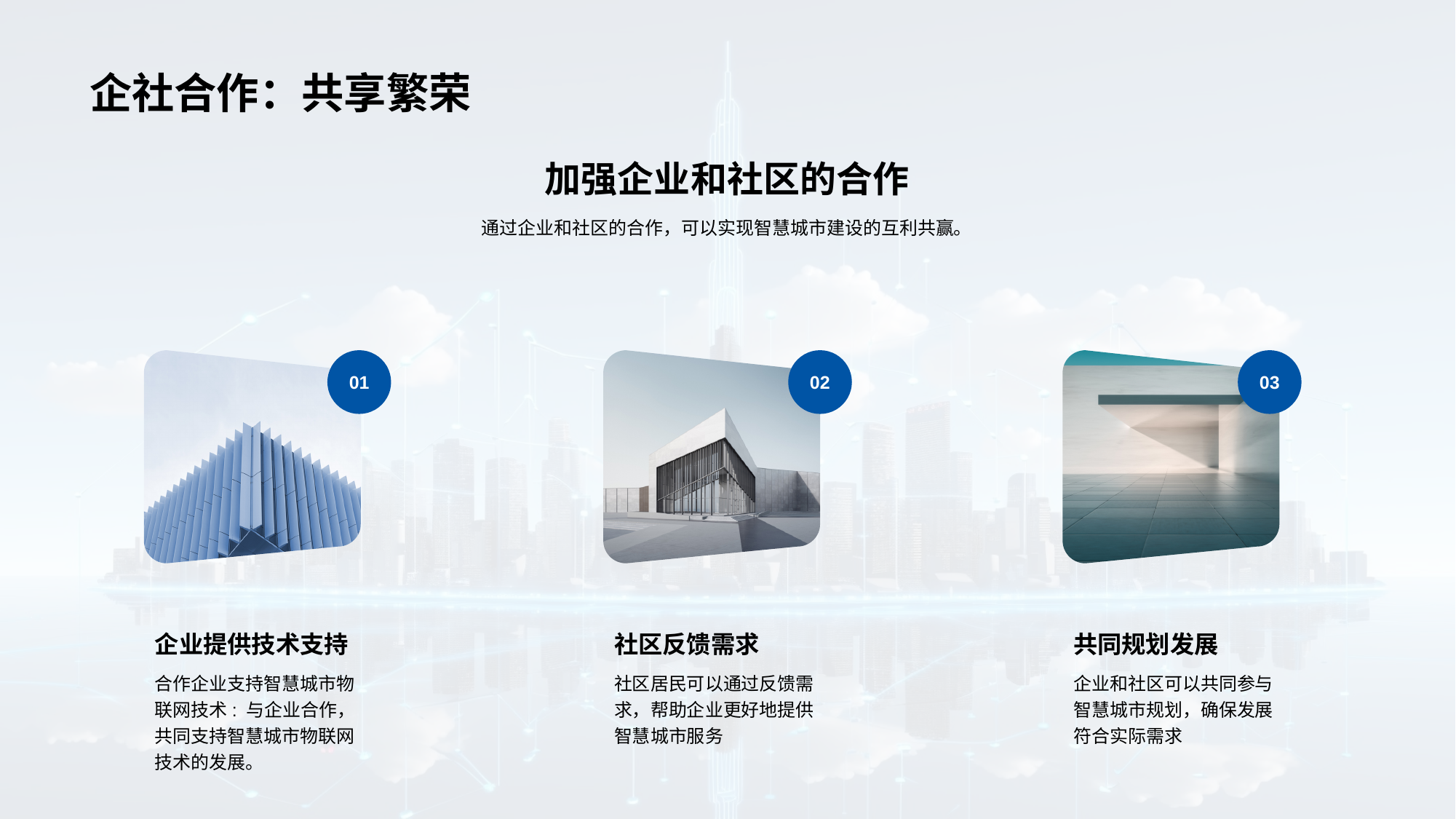

# 企社合作：共享繁荣
加强企业和社区的合作
通过企业和社区的合作，可以实现智慧城市建设的互利共赢。

01

02

03
企业提供技术支持
合作企业支持智慧城市物联网技术: 与企业合作，共同支持智慧城市物联网技术的发展。
社区反馈需求
社区居民可以通过反馈需求，帮助企业更好地提供智慧城市服务
共同规划发展
企业和社区可以共同参与智慧城市规划，确保发展符合实际需求